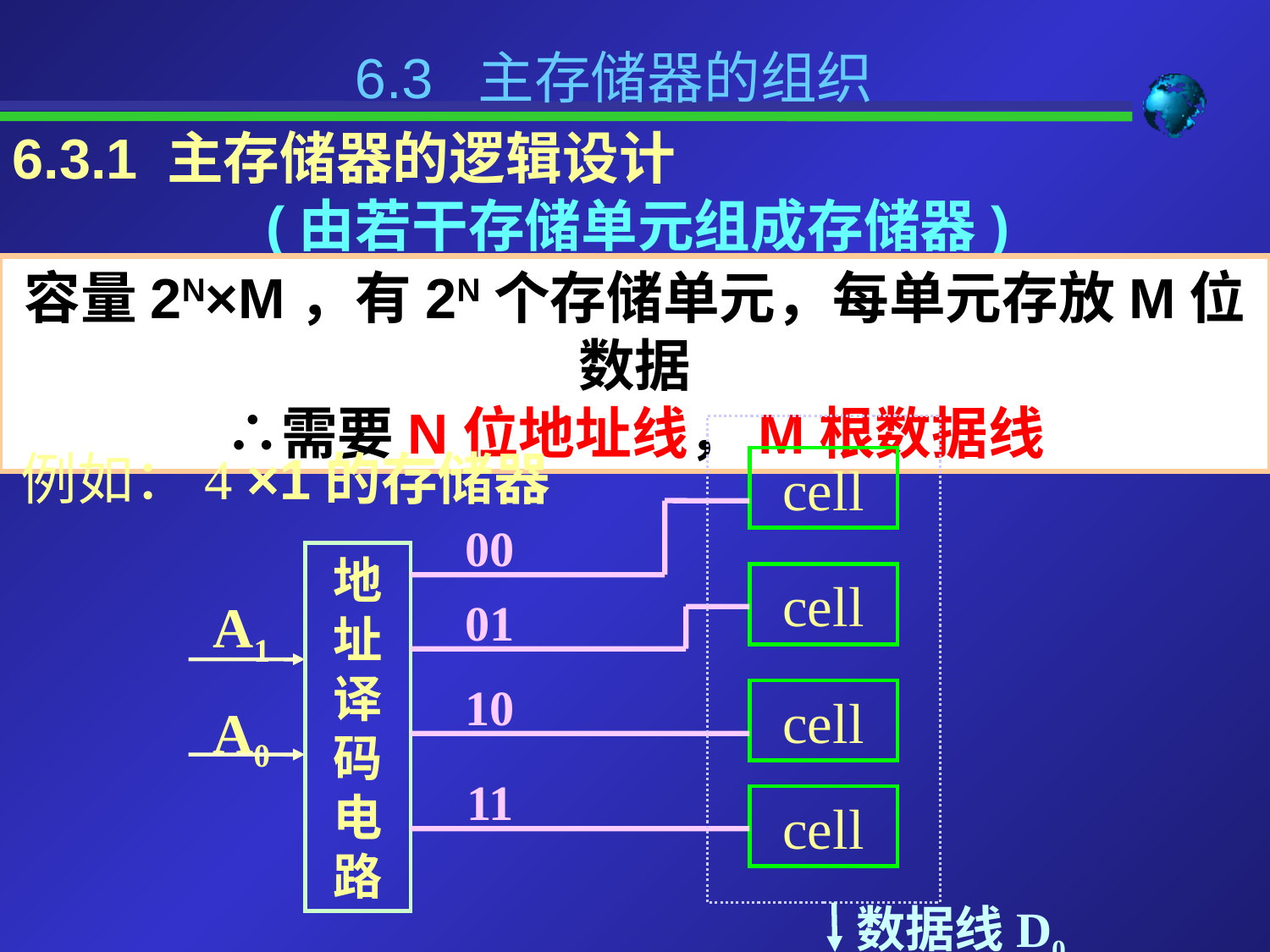

6.3  主存储器的组织
6.3.1 主存储器的逻辑设计
		(由若干存储单元组成存储器)
容量2N×M，有2N个存储单元，每单元存放M位数据
∴需要N位地址线，M根数据线

例如：4 ×1的存储器
cell
cell
cell
cell

00
地址译码电路
A1
A0
01

10

11

29
数据线D0